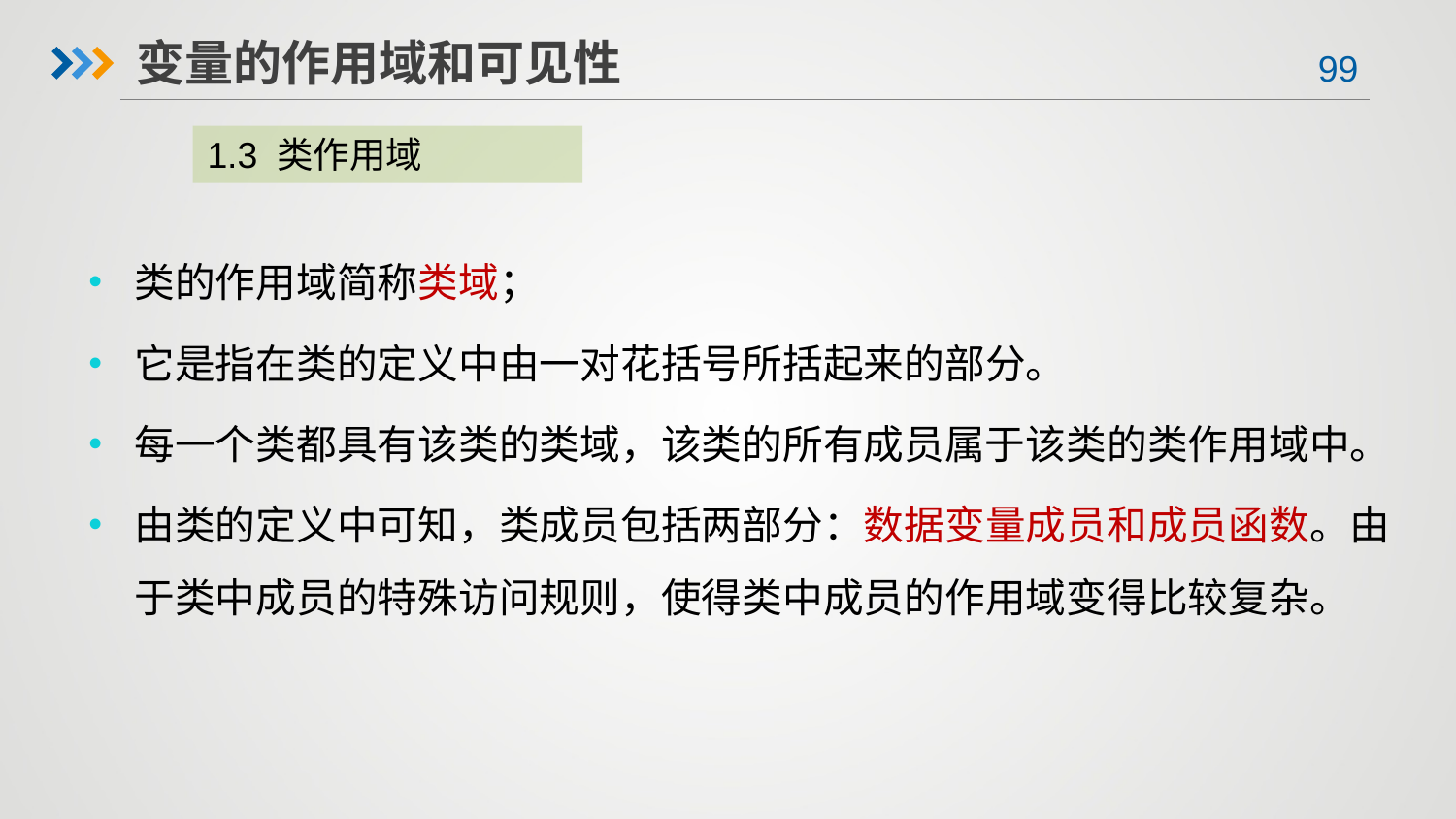

变量的作用域和可见性
1.3 类作用域
类的作用域简称类域；
它是指在类的定义中由一对花括号所括起来的部分。
每一个类都具有该类的类域，该类的所有成员属于该类的类作用域中。
由类的定义中可知，类成员包括两部分：数据变量成员和成员函数。由于类中成员的特殊访问规则，使得类中成员的作用域变得比较复杂。